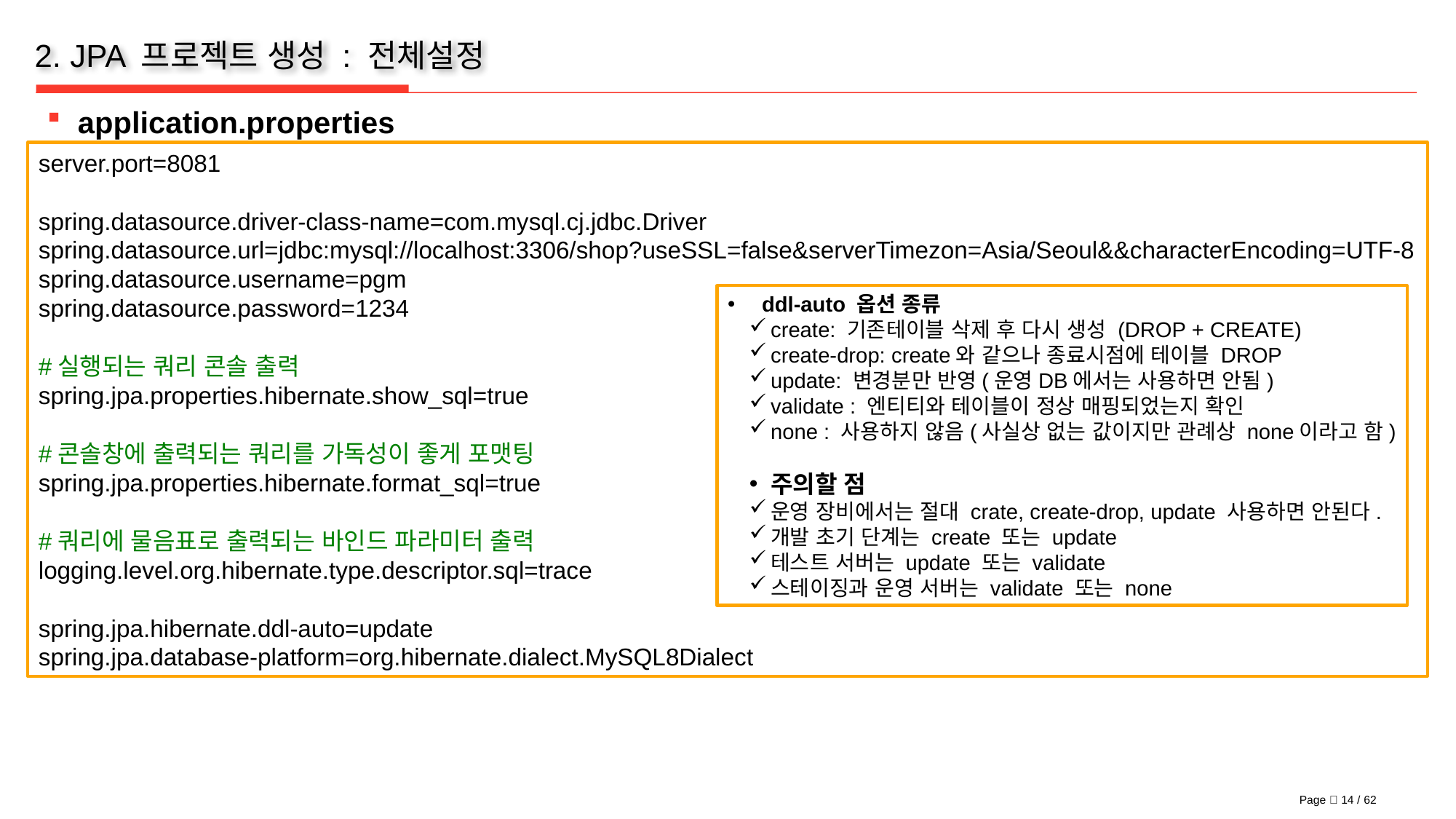

# 2. JPA 프로젝트 생성 : 전체설정
application.properties

server.port=8081

spring.datasource.driver-class-name=com.mysql.cj.jdbc.Driver
spring.datasource.url=jdbc:mysql://localhost:3306/shop?useSSL=false&serverTimezon=Asia/Seoul&&characterEncoding=UTF-8
spring.datasource.username=pgm
spring.datasource.password=1234

#실행되는 쿼리 콘솔 출력
spring.jpa.properties.hibernate.show_sql=true

#콘솔창에 출력되는 쿼리를 가독성이 좋게 포맷팅
spring.jpa.properties.hibernate.format_sql=true

#쿼리에 물음표로 출력되는 바인드 파라미터 출력
logging.level.org.hibernate.type.descriptor.sql=trace

spring.jpa.hibernate.ddl-auto=update
spring.jpa.database-platform=org.hibernate.dialect.MySQL8Dialect
ddl-auto 옵션 종류
create: 기존테이블 삭제 후 다시 생성 (DROP + CREATE)
create-drop: create와 같으나 종료시점에 테이블 DROP
update: 변경분만 반영(운영DB에서는 사용하면 안됨)
validate : 엔티티와 테이블이 정상 매핑되었는지 확인
none : 사용하지 않음(사실상 없는 값이지만 관례상 none이라고 함)

주의할 점
운영 장비에서는 절대 crate, create-drop, update 사용하면 안된다.
개발 초기 단계는 create 또는 update
테스트 서버는 update 또는 validate
스테이징과 운영 서버는 validate 또는 none